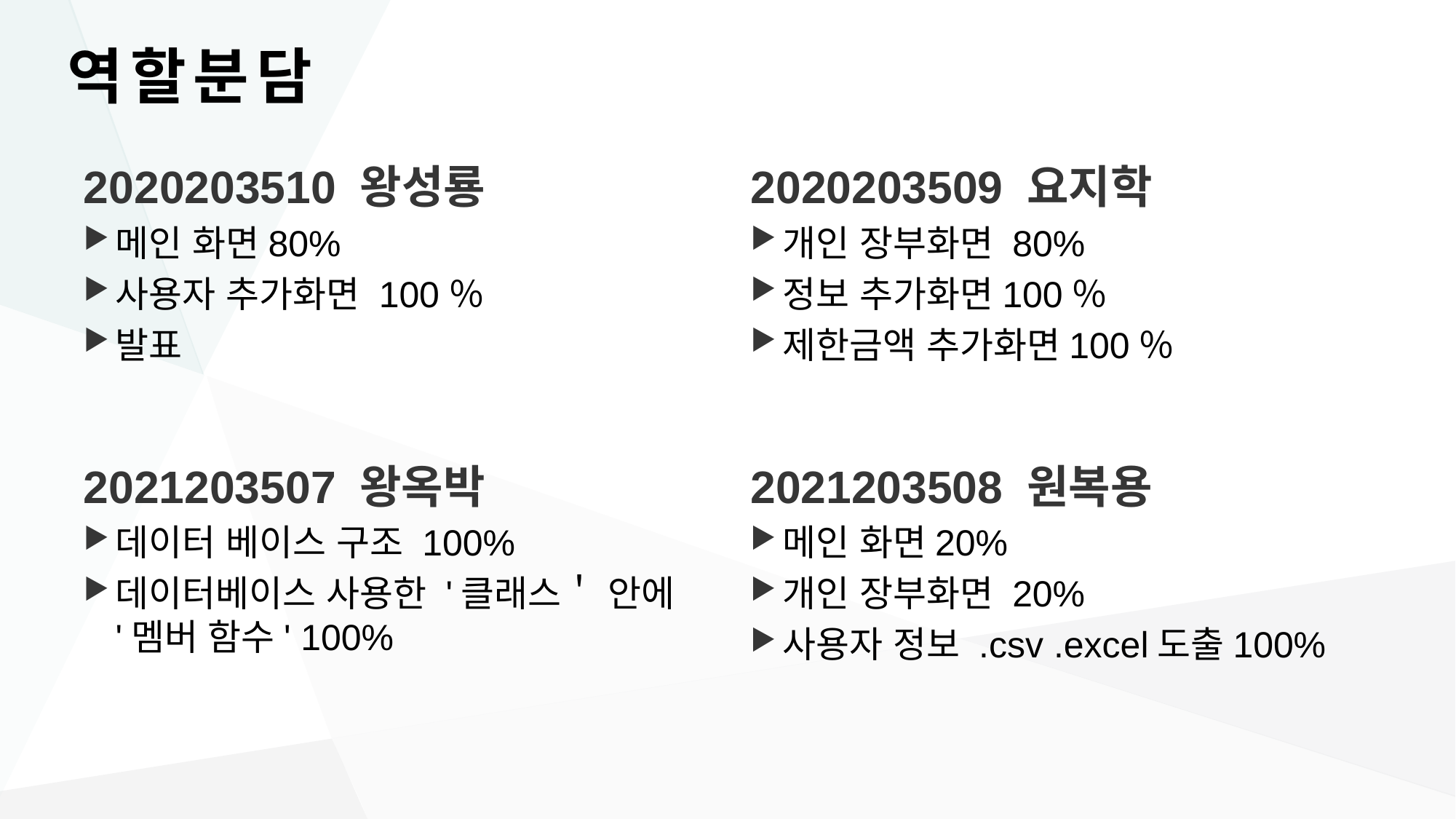

# 역할분담
2020203510 왕성룡
메인 화면80%
사용자 추가화면 100％
발표

2020203509 요지학
개인 장부화면 80%
정보 추가화면100％
제한금액 추가화면100％

2021203507 왕옥박
데이터 베이스 구조 100%
데이터베이스 사용한 '클래스＇ 안에 '멤버 함수' 100%

2021203508 원복용
메인 화면20%
개인 장부화면 20%
사용자 정보 .csv .excel도출100%